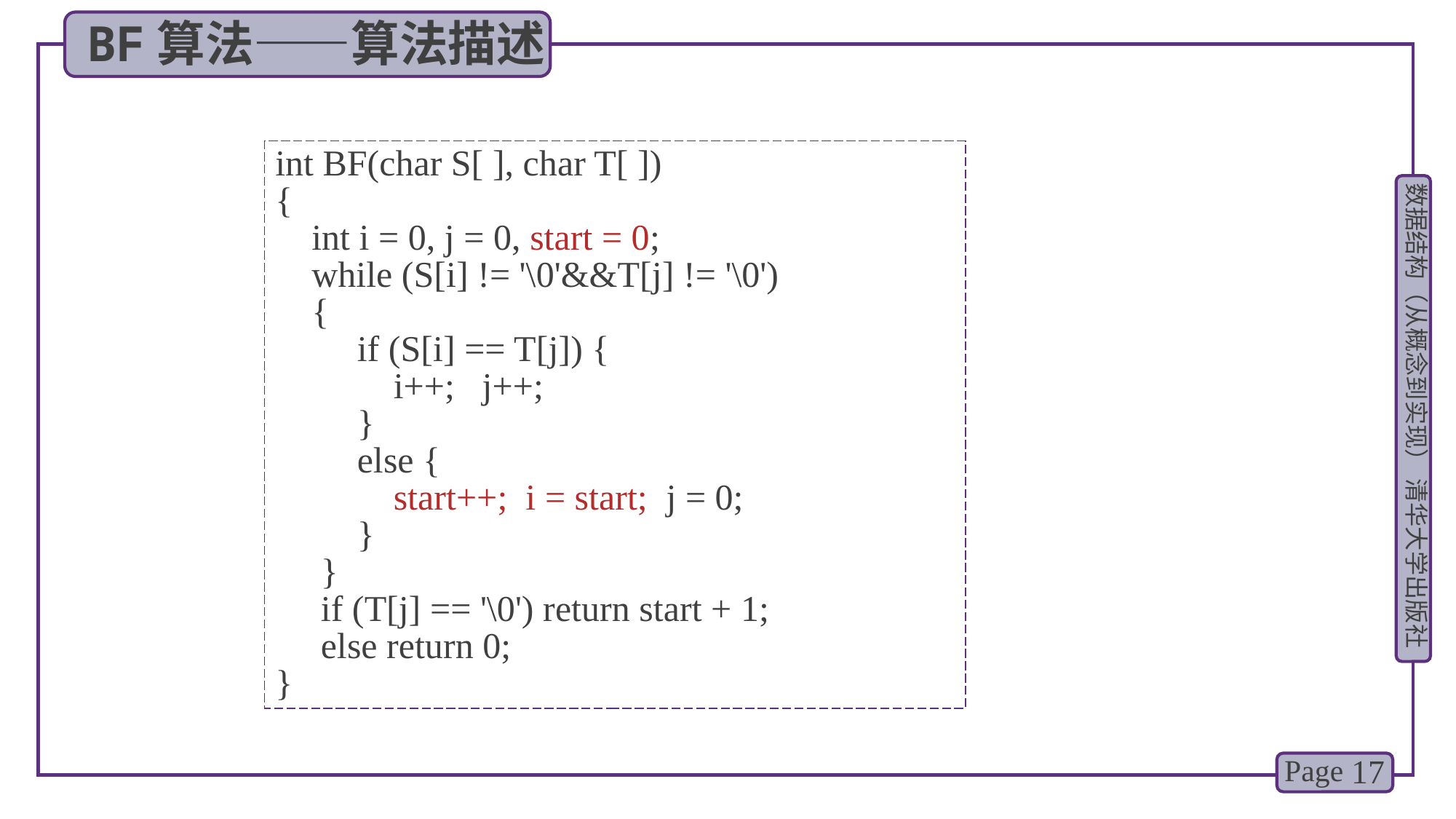

BF算法——算法描述

int BF(char S[ ], char T[ ])
{
    int i = 0, j = 0, start = 0;
    while (S[i] != '\0'&&T[j] != '\0')
    {
         if (S[i] == T[j]) {
             i++;   j++;
         }
         else {
             start++;  i = start;  j = 0;
         }
     }
     if (T[j] == '\0') return start + 1;
     else return 0;
}